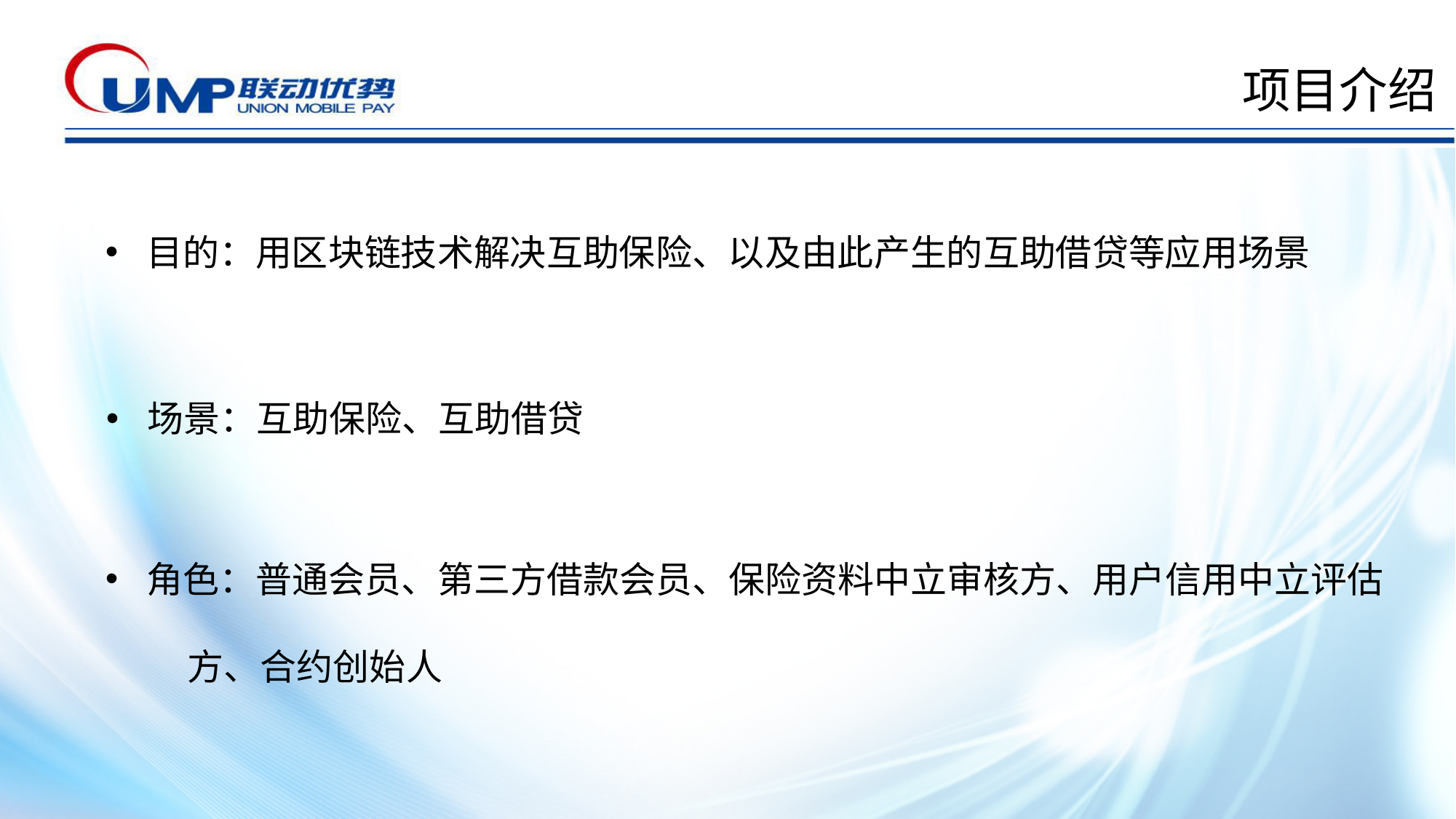

# 项目介绍
目的：用区块链技术解决互助保险、以及由此产生的互助借贷等应用场景
场景：互助保险、互助借贷

角色：普通会员、第三方借款会员、保险资料中立审核方、用户信用中立评估
         方、合约创始人